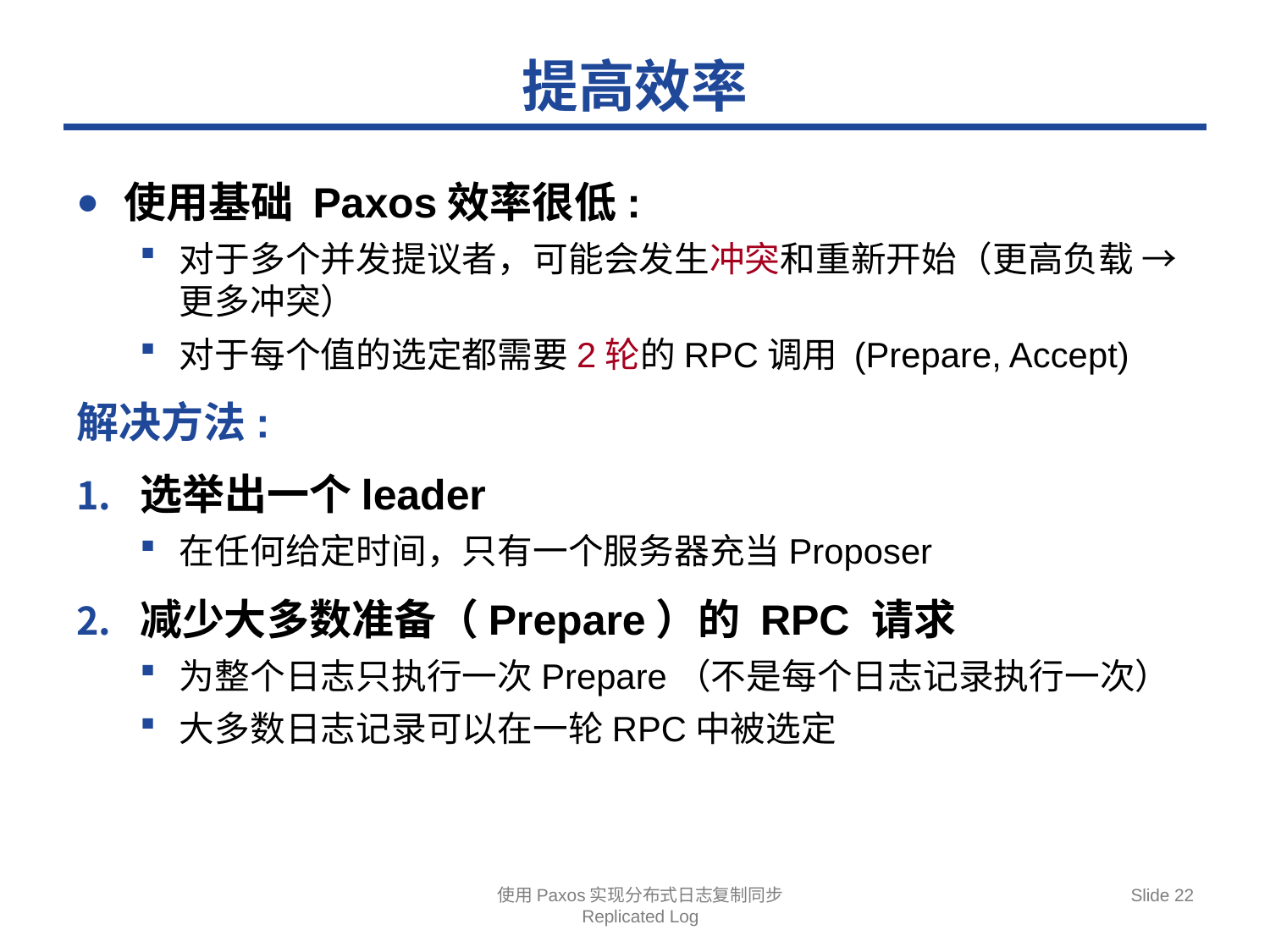

# 提高效率
使用基础 Paxos效率很低:
对于多个并发提议者，可能会发生冲突和重新开始（更高负载 → 更多冲突）
对于每个值的选定都需要2轮的RPC调用 (Prepare, Accept)
解决方法:
选举出一个leader
在任何给定时间，只有一个服务器充当Proposer
减少大多数准备（Prepare）的 RPC 请求
为整个日志只执行一次Prepare（不是每个日志记录执行一次）
大多数日志记录可以在一轮RPC中被选定

使用Paxos实现分布式日志复制同步
Replicated Log
Slide 22